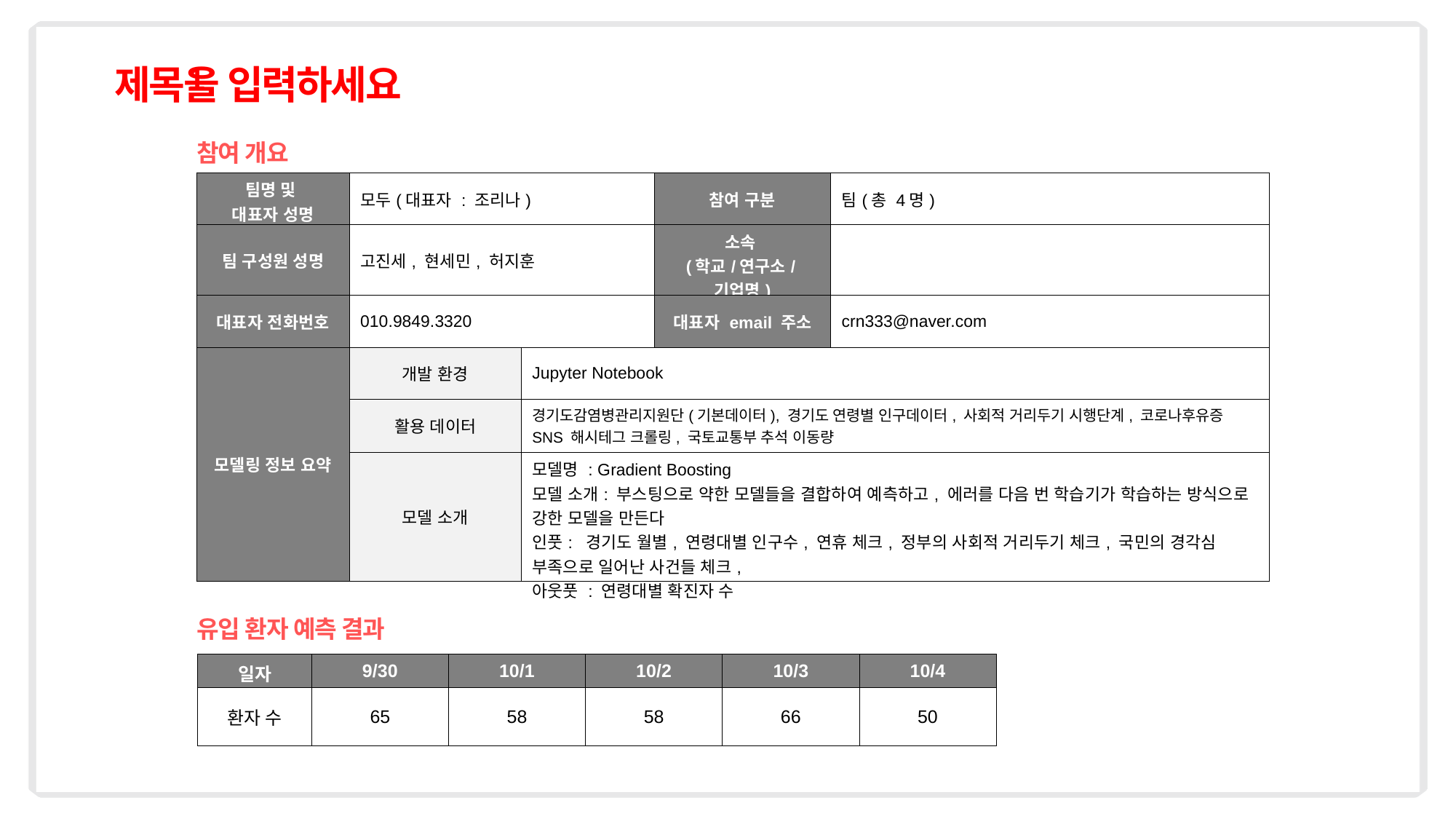

1
# 제목을 입력하세요
참여 개요
| 팀명 및 대표자 성명 | 모두(대표자 : 조리나) |  | 참여 구분 | 팀(총 4명) |
| --- | --- | --- | --- | --- |
| 팀 구성원 성명 | 고진세, 현세민, 허지훈 |  | 소속 (학교/연구소/기업명) |  |
| 대표자 전화번호 | 010.9849.3320 |  | 대표자 email 주소 | crn333@naver.com |
| 모델링 정보 요약 | 개발 환경 | Jupyter Notebook |  |  |
|  | 활용 데이터 | 경기도감염병관리지원단(기본데이터), 경기도 연령별 인구데이터, 사회적 거리두기 시행단계, 코로나후유증 SNS 해시테그 크롤링, 국토교통부 추석 이동량 |  |  |
|  | 모델 소개 | 모델명 : Gradient Boosting 모델 소개: 부스팅으로 약한 모델들을 결합하여 예측하고, 에러를 다음 번 학습기가 학습하는 방식으로 강한 모델을 만든다 인풋: 경기도 월별, 연령대별 인구수, 연휴 체크, 정부의 사회적 거리두기 체크, 국민의 경각심 부족으로 일어난 사건들 체크, 아웃풋 : 연령대별 확진자 수 |  |  |
유입 환자 예측 결과
| 일자 | 9/30 | 10/1 | 10/2 | 10/3 | 10/4 |
| --- | --- | --- | --- | --- | --- |
| 환자 수 | 65 | 58 | 58 | 66 | 50 |